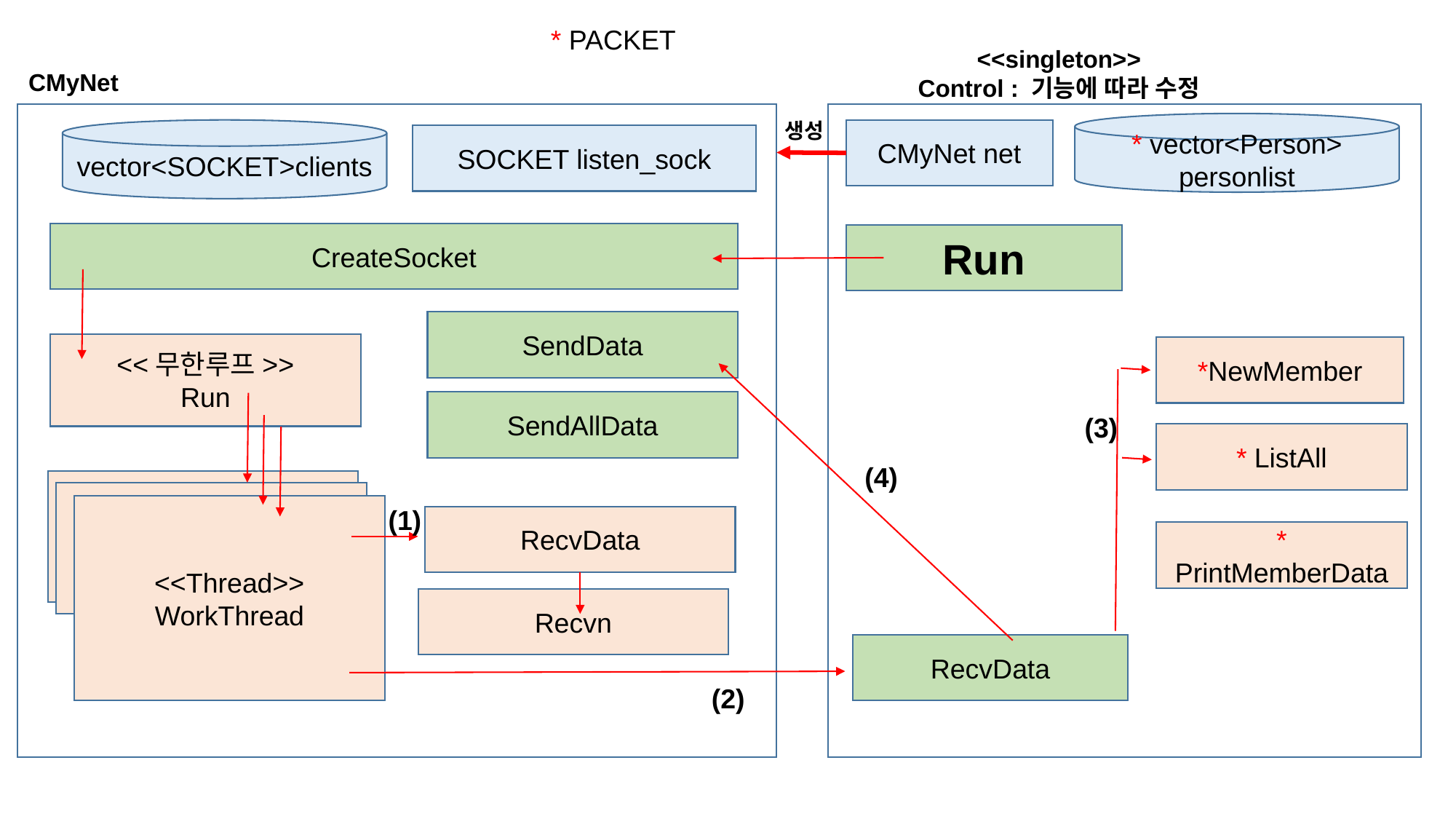

* PACKET
<<singleton>>
Control : 기능에 따라 수정
CMyNet

생성
* vector<Person>
personlist
vector<SOCKET>clients
CMyNet net
SOCKET listen_sock
CreateSocket
Run
SendData
<<무한루프>>
Run
*NewMember
SendAllData
(3)
* ListAll
(4)
WorkThread
WorkThread
<<Thread>>
WorkThread
(1)
RecvData
* PrintMemberData
Recvn
RecvData
(2)